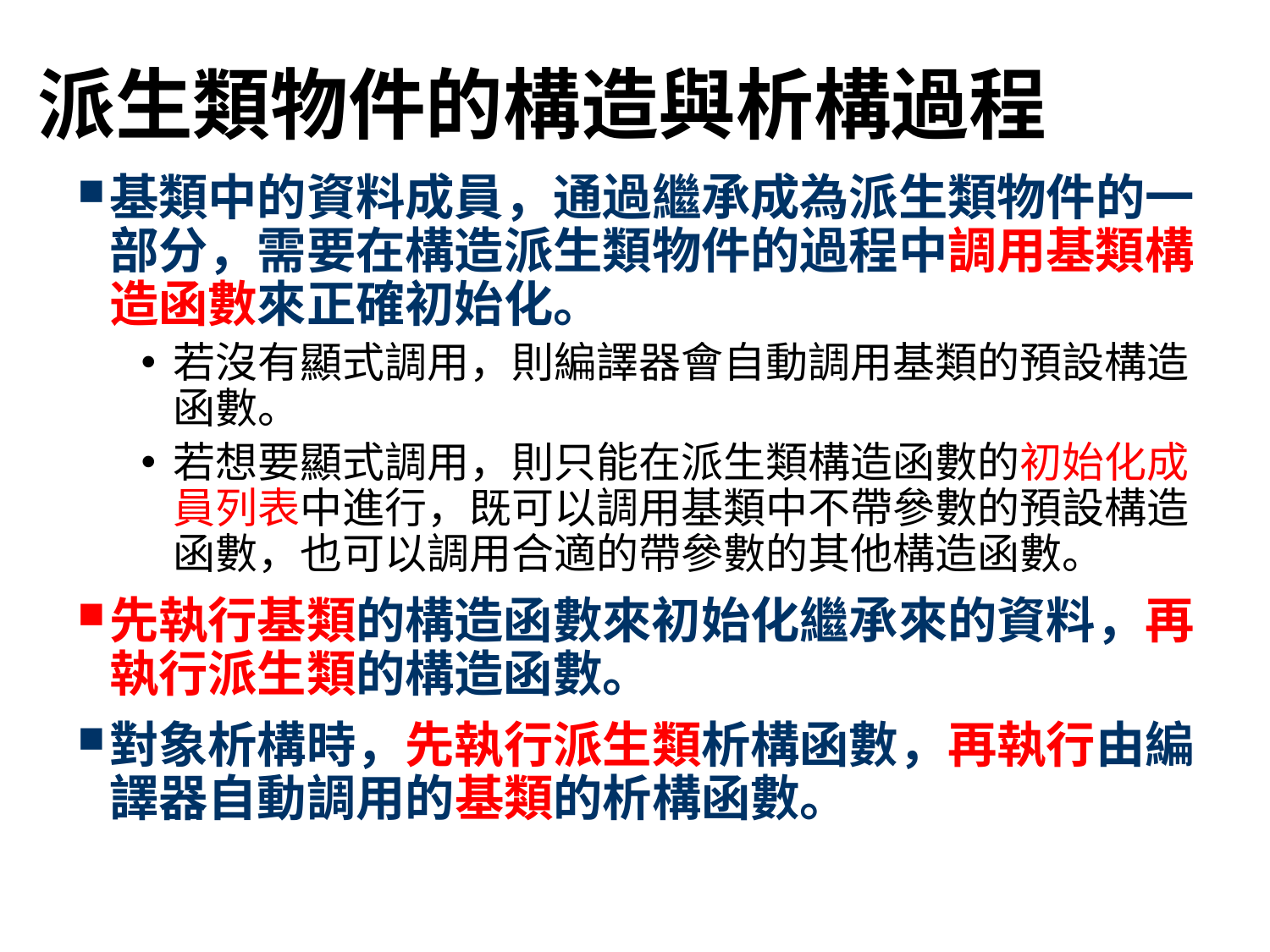

# 派生類物件的構造與析構過程
基類中的資料成員，通過繼承成為派生類物件的一部分，需要在構造派生類物件的過程中調用基類構造函數來正確初始化。
若沒有顯式調用，則編譯器會自動調用基類的預設構造函數。
若想要顯式調用，則只能在派生類構造函數的初始化成員列表中進行，既可以調用基類中不帶參數的預設構造函數，也可以調用合適的帶參數的其他構造函數。
先執行基類的構造函數來初始化繼承來的資料，再執行派生類的構造函數。
對象析構時，先執行派生類析構函數，再執行由編譯器自動調用的基類的析構函數。